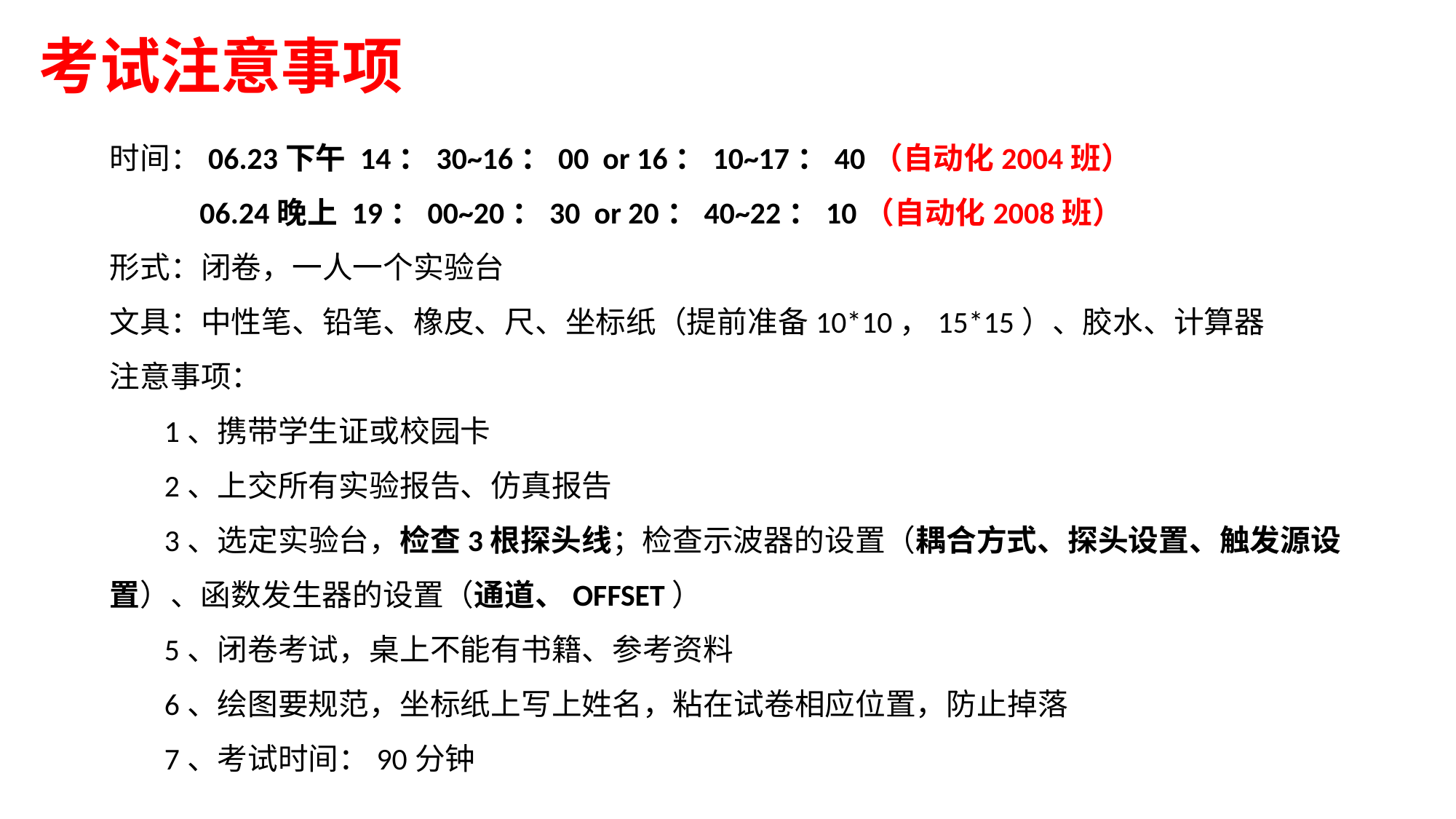

考试注意事项
时间：06.23下午 14：30~16：00  or 16：10~17：40（自动化2004班）
             06.24晚上 19：00~20：30  or 20：40~22：10（自动化2008班）
形式：闭卷，一人一个实验台
文具：中性笔、铅笔、橡皮、尺、坐标纸（提前准备10*10，15*15）、胶水、计算器
注意事项：
1、携带学生证或校园卡
2、上交所有实验报告、仿真报告
3、选定实验台，检查3根探头线；检查示波器的设置（耦合方式、探头设置、触发源设置）、函数发生器的设置（通道、OFFSET）
5、闭卷考试，桌上不能有书籍、参考资料
6、绘图要规范，坐标纸上写上姓名，粘在试卷相应位置，防止掉落
7、考试时间：90分钟